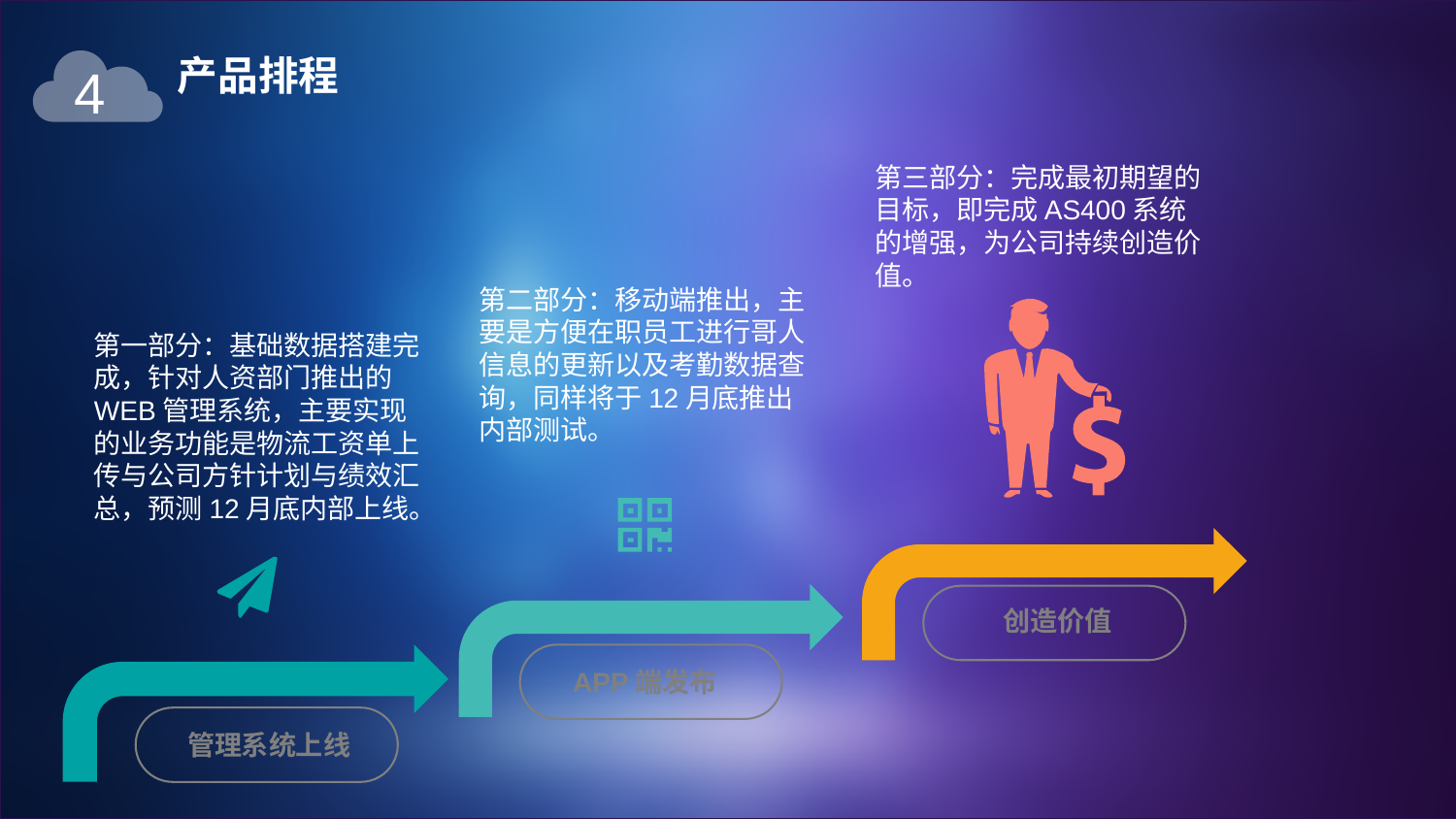

产品排程
4

第三部分：完成最初期望的目标，即完成AS400系统的增强，为公司持续创造价值。
第二部分：移动端推出，主要是方便在职员工进行哥人信息的更新以及考勤数据查询，同样将于12月底推出内部测试。

第一部分：基础数据搭建完成，针对人资部门推出的WEB管理系统，主要实现的业务功能是物流工资单上传与公司方针计划与绩效汇总，预测12月底内部上线。

创造价值

APP端发布

管理系统上线